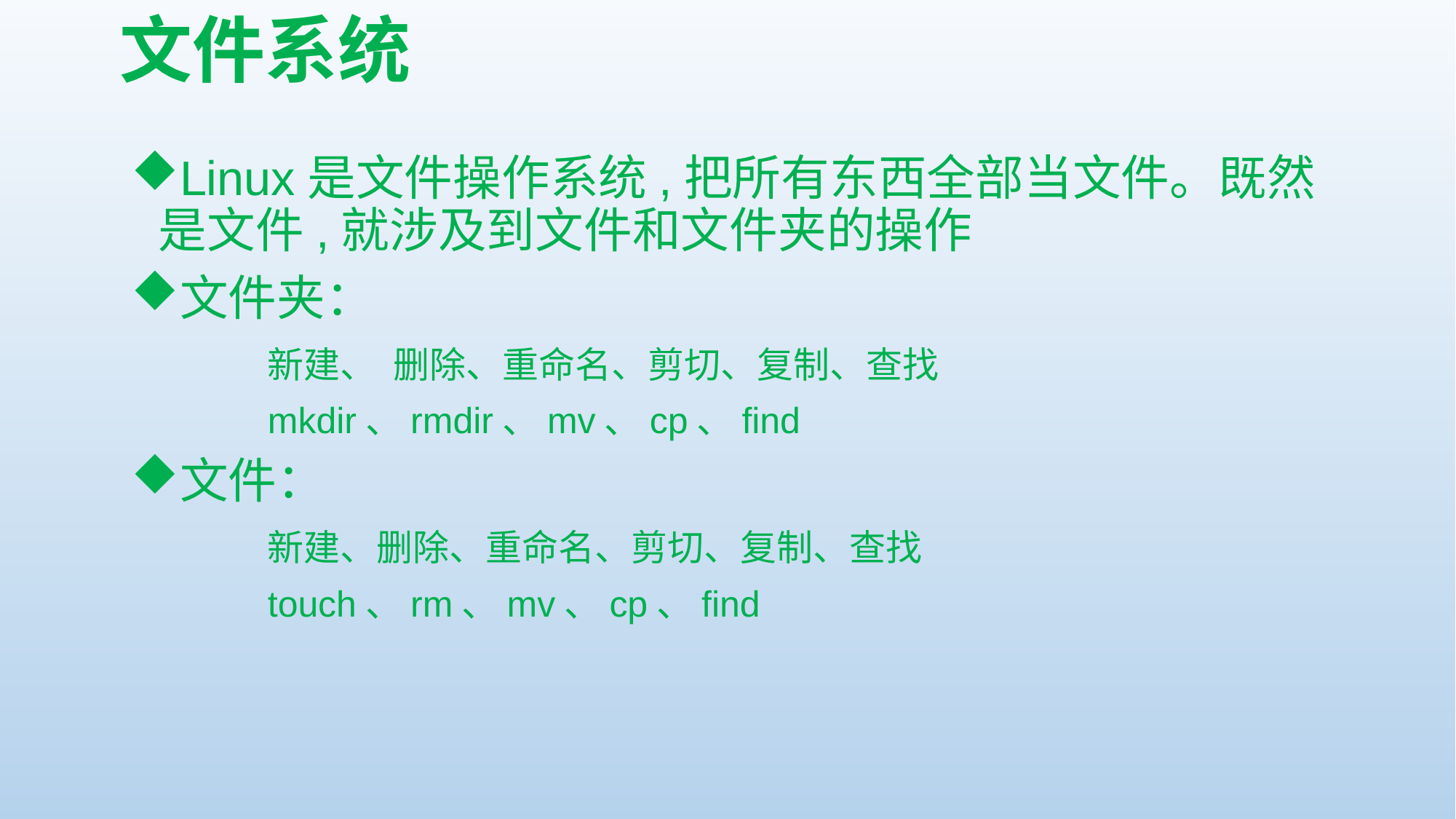

# 文件系统
Linux是文件操作系统,把所有东西全部当文件。既然是文件,就涉及到文件和文件夹的操作
文件夹：
		新建、  删除、重命名、剪切、复制、查找
		mkdir、rmdir、mv、cp、find
文件：
		新建、删除、重命名、剪切、复制、查找
		touch、rm、mv、cp、find